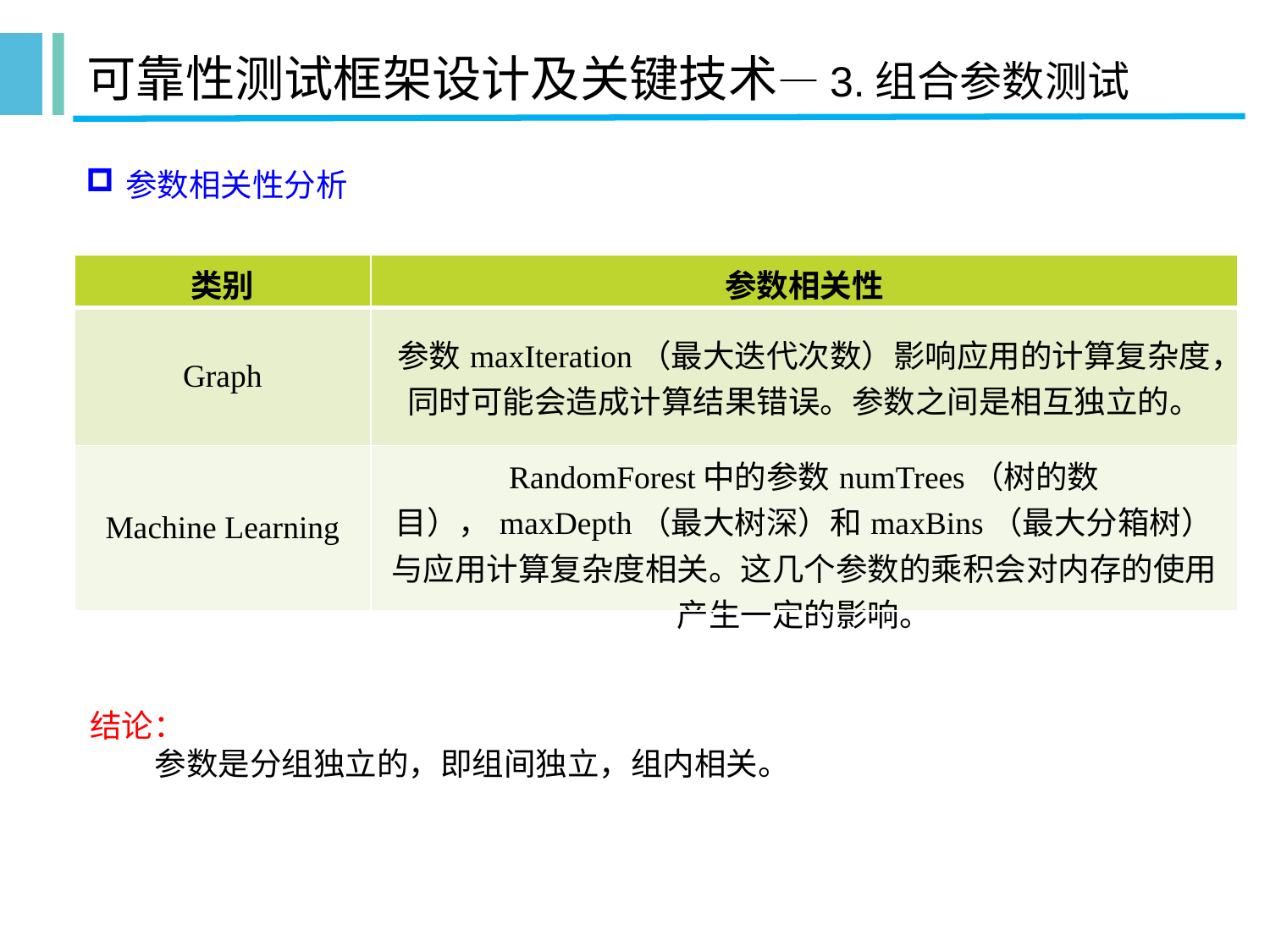

# 可靠性测试框架设计及关键技术—3.组合参数测试
参数相关性分析
| 类别 | 参数相关性 |
| --- | --- |
| Graph | 参数maxIteration（最大迭代次数）影响应用的计算复杂度，同时可能会造成计算结果错误。参数之间是相互独立的。 |
| Machine Learning | RandomForest中的参数numTrees（树的数目），maxDepth（最大树深）和maxBins（最大分箱树）与应用计算复杂度相关。这几个参数的乘积会对内存的使用产生一定的影响。 |
结论：
        参数是分组独立的，即组间独立，组内相关。